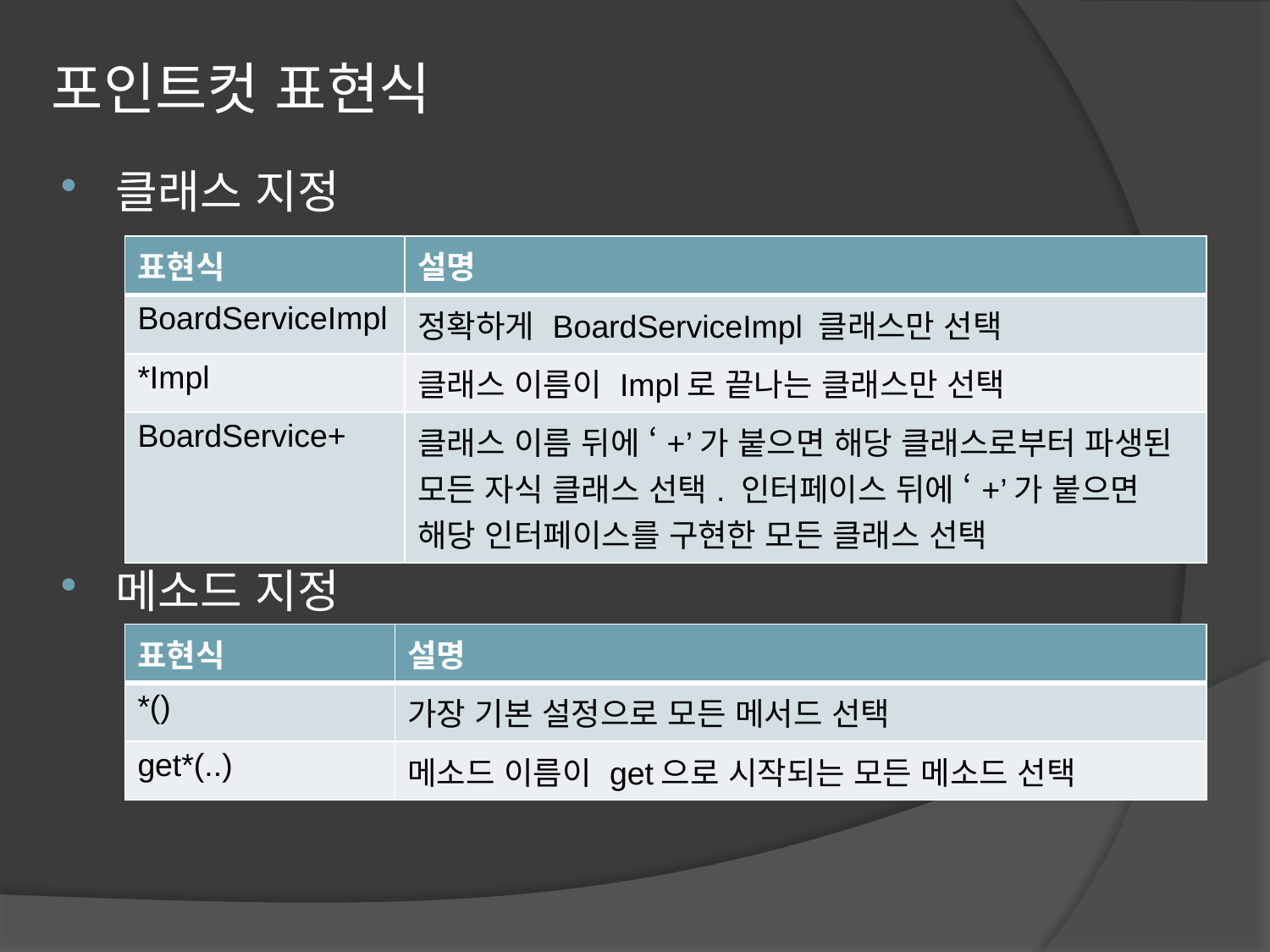

# 포인트컷 표현식
클래스 지정

메소드 지정
| 표현식 | 설명 |
| --- | --- |
| BoardServiceImpl | 정확하게 BoardServiceImpl 클래스만 선택 |
| \*Impl | 클래스 이름이 Impl로 끝나는 클래스만 선택 |
| BoardService+ | 클래스 이름 뒤에 ‘+’가 붙으면 해당 클래스로부터 파생된 모든 자식 클래스 선택. 인터페이스 뒤에 ‘+’가 붙으면 해당 인터페이스를 구현한 모든 클래스 선택 |
| 표현식 | 설명 |
| --- | --- |
| \*() | 가장 기본 설정으로 모든 메서드 선택 |
| get\*(..) | 메소드 이름이 get으로 시작되는 모든 메소드 선택 |